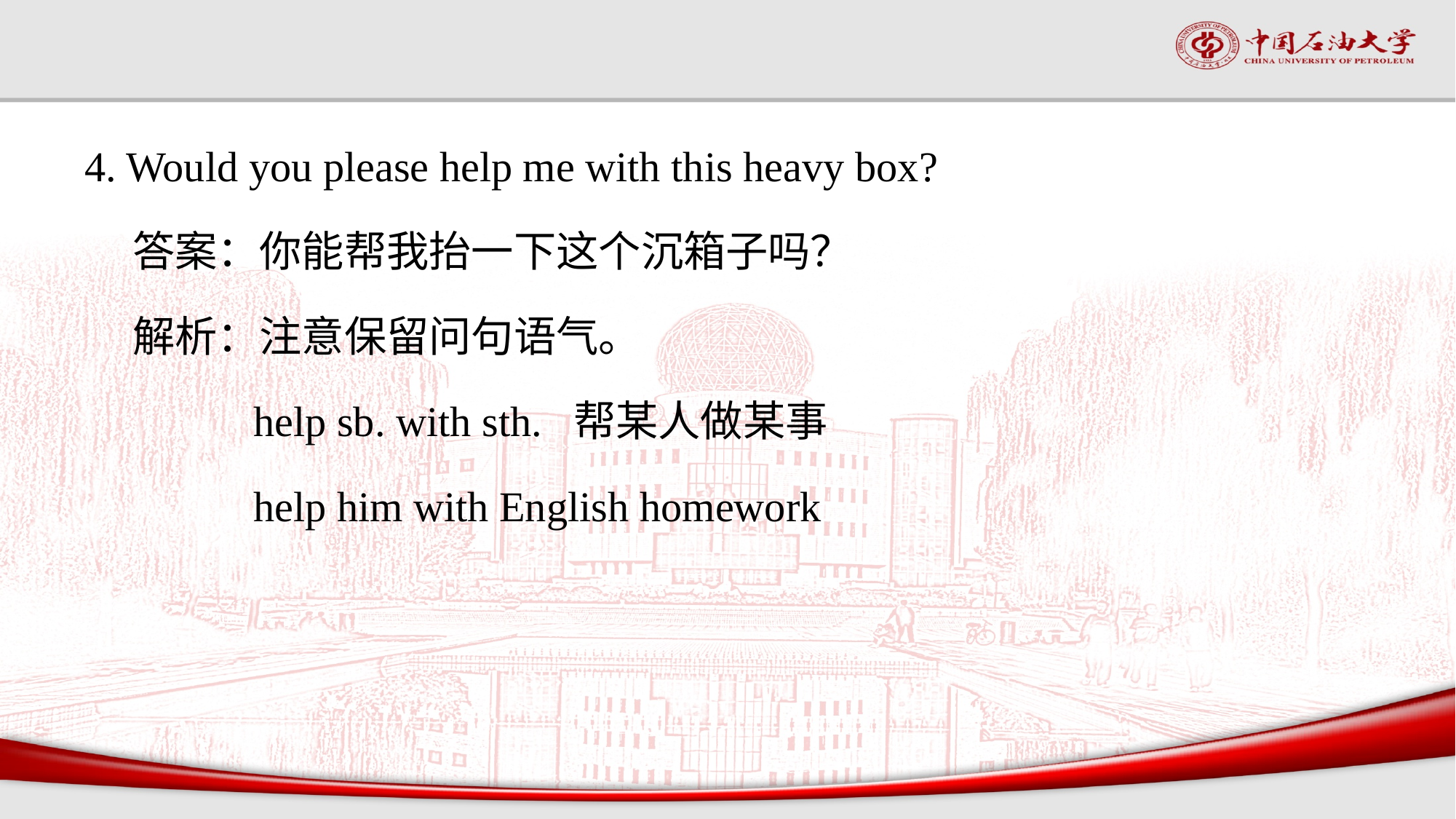

#
4. Would you please help me with this heavy box?
    答案：你能帮我抬一下这个沉箱子吗？
    解析：注意保留问句语气。
                help sb. with sth.  帮某人做某事
                help him with English homework